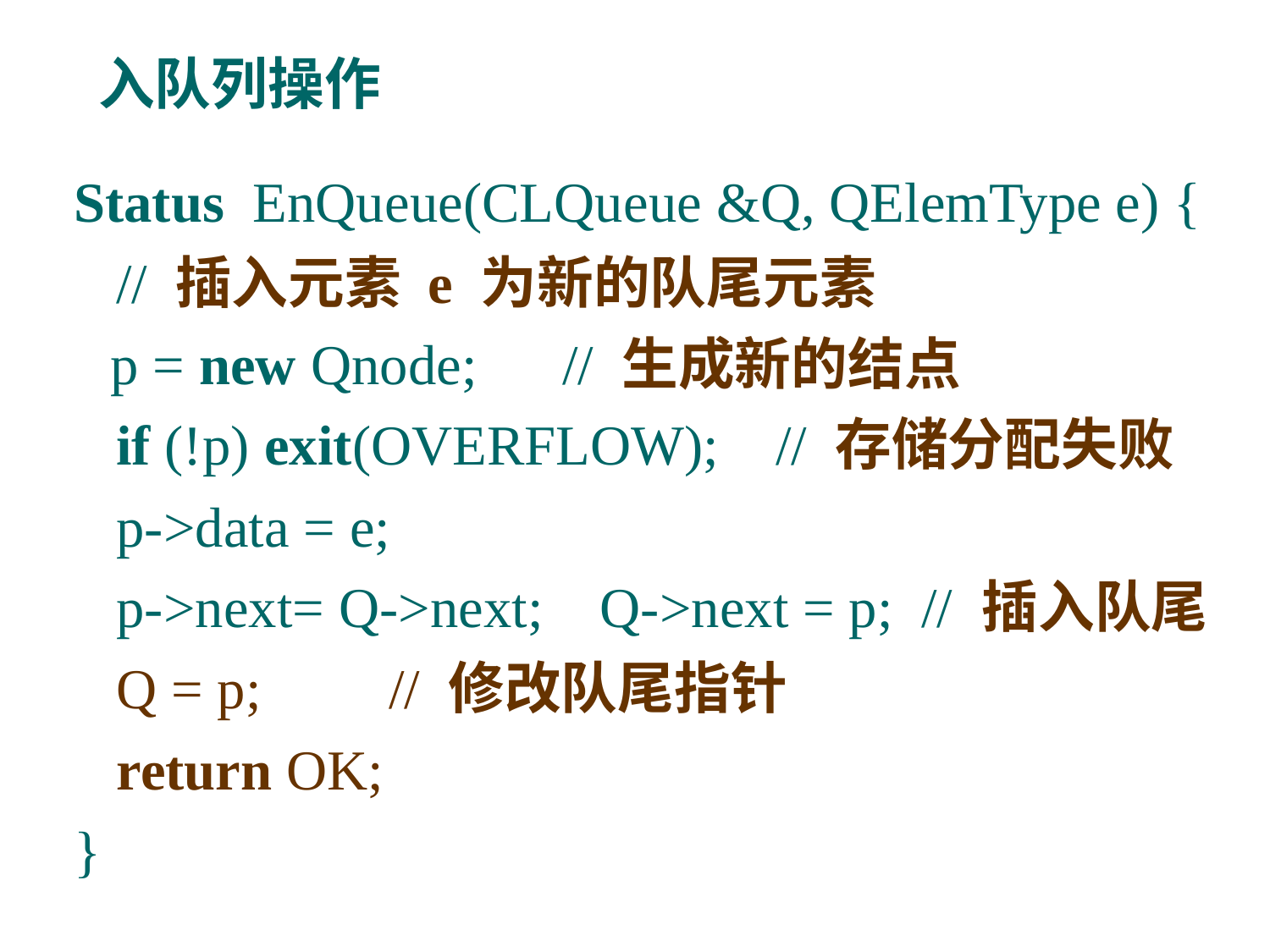

入队列操作
Status  EnQueue(CLQueue &Q, QElemType e) {
   // 插入元素 e 为新的队尾元素
   p = new Qnode;      // 生成新的结点
   if (!p) exit(OVERFLOW);    // 存储分配失败
   p->data = e;
   p->next= Q->next;    Q->next = p;  // 插入队尾
   Q = p;         // 修改队尾指针
   return OK;
}